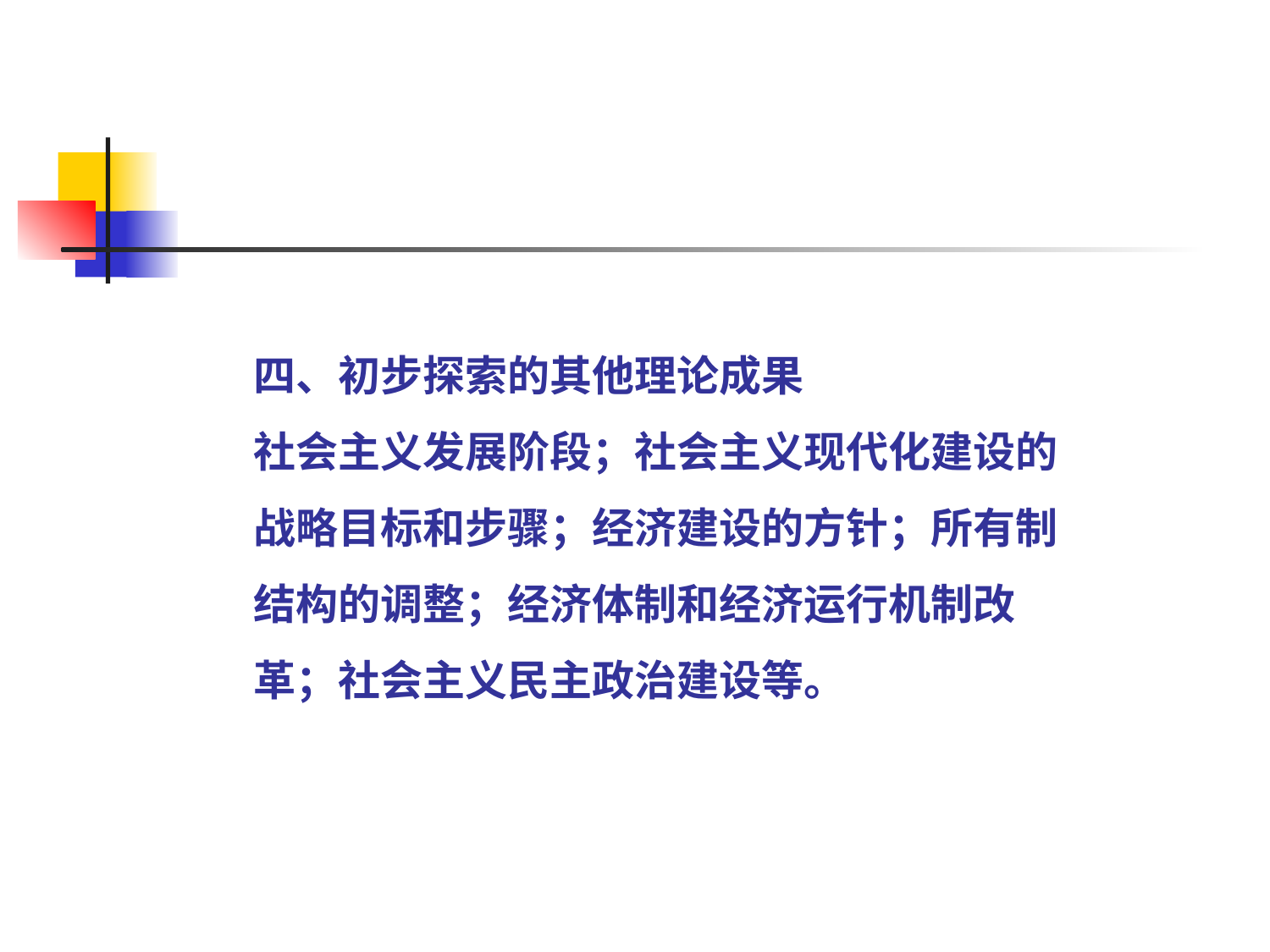

四、初步探索的其他理论成果
社会主义发展阶段；社会主义现代化建设的战略目标和步骤；经济建设的方针；所有制结构的调整；经济体制和经济运行机制改革；社会主义民主政治建设等。